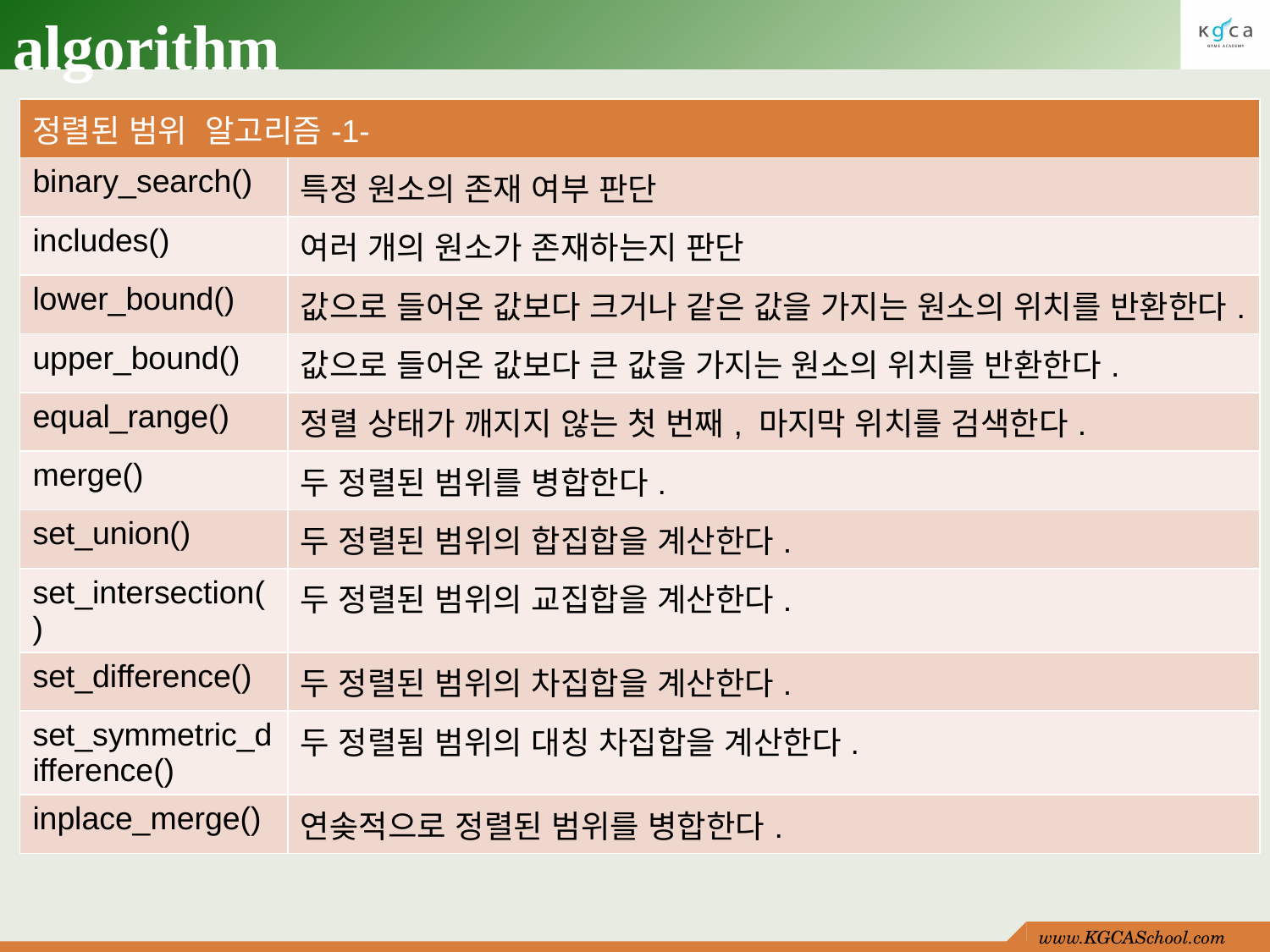

# algorithm
| 정렬된 범위 알고리즘-1- |  |
| --- | --- |
| binary\_search() | 특정 원소의 존재 여부 판단 |
| includes() | 여러 개의 원소가 존재하는지 판단 |
| lower\_bound() | 값으로 들어온 값보다 크거나 같은 값을 가지는 원소의 위치를 반환한다. |
| upper\_bound() | 값으로 들어온 값보다 큰 값을 가지는 원소의 위치를 반환한다. |
| equal\_range() | 정렬 상태가 깨지지 않는 첫 번째, 마지막 위치를 검색한다. |
| merge() | 두 정렬된 범위를 병합한다. |
| set\_union() | 두 정렬된 범위의 합집합을 계산한다. |
| set\_intersection() | 두 정렬된 범위의 교집합을 계산한다. |
| set\_difference() | 두 정렬된 범위의 차집합을 계산한다. |
| set\_symmetric\_difference() | 두 정렬됨 범위의 대칭 차집합을 계산한다. |
| inplace\_merge() | 연솢적으로 정렬된 범위를 병합한다. |